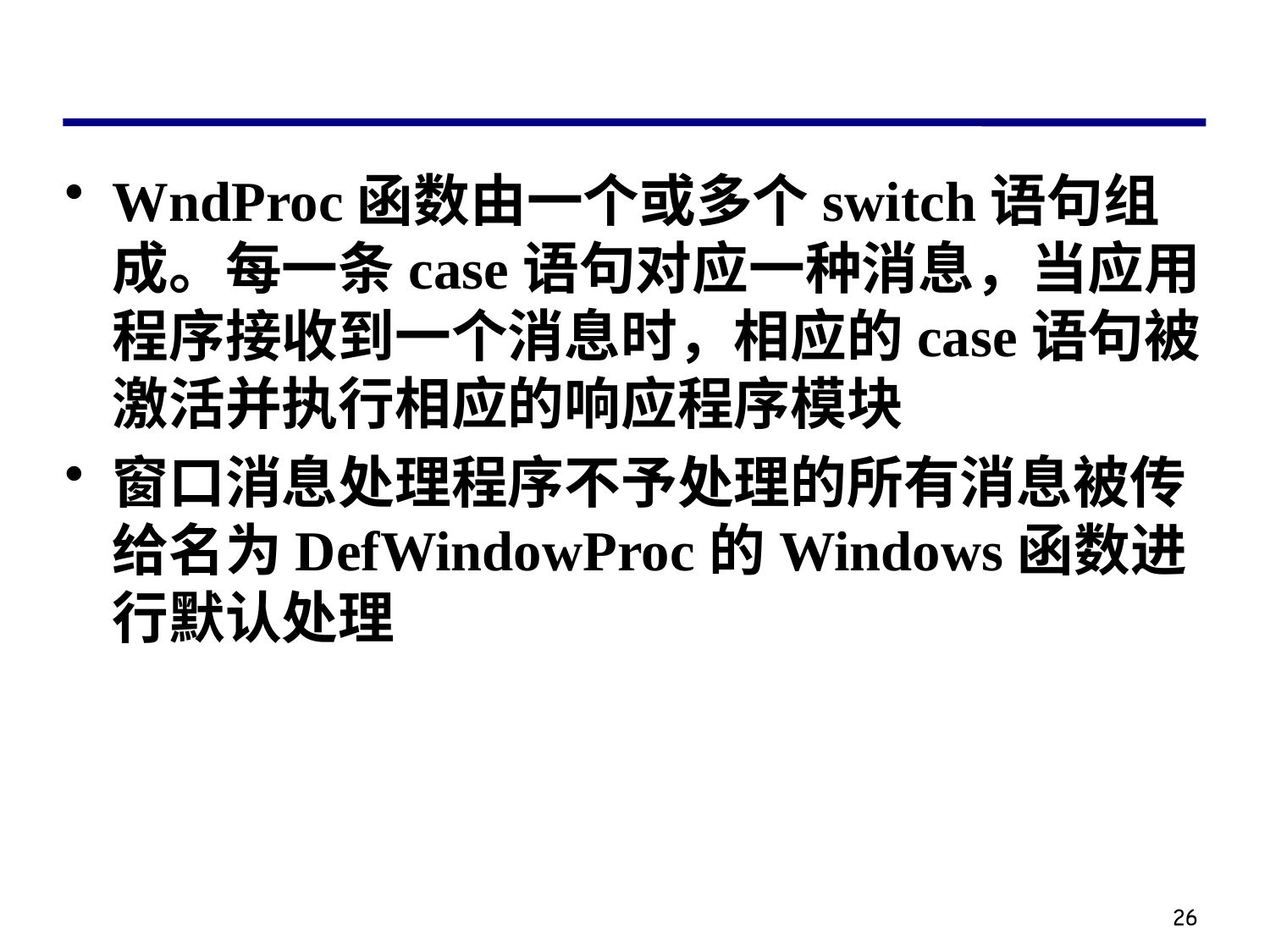

#
WndProc函数由一个或多个switch语句组成。每一条case语句对应一种消息，当应用程序接收到一个消息时，相应的case语句被激活并执行相应的响应程序模块
窗口消息处理程序不予处理的所有消息被传给名为DefWindowProc的Windows函数进行默认处理